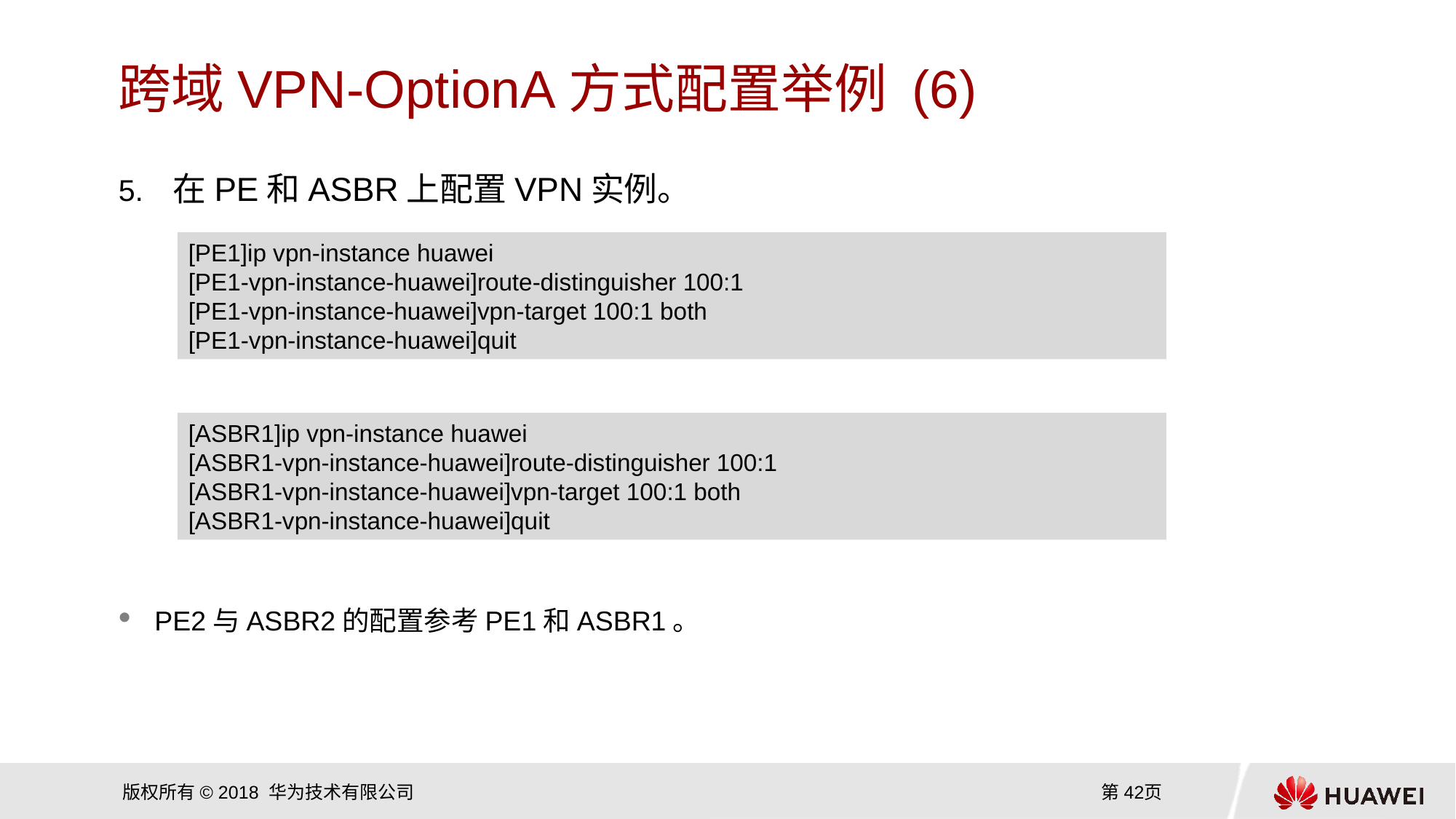

# 跨域VPN-OptionA方式配置举例 (6)
在PE和ASBR上配置VPN实例。

[PE1]ip vpn-instance huawei
[PE1-vpn-instance-huawei]route-distinguisher 100:1
[PE1-vpn-instance-huawei]vpn-target 100:1 both
[PE1-vpn-instance-huawei]quit
[ASBR1]ip vpn-instance huawei
[ASBR1-vpn-instance-huawei]route-distinguisher 100:1
[ASBR1-vpn-instance-huawei]vpn-target 100:1 both
[ASBR1-vpn-instance-huawei]quit
PE2与ASBR2的配置参考PE1和ASBR1。